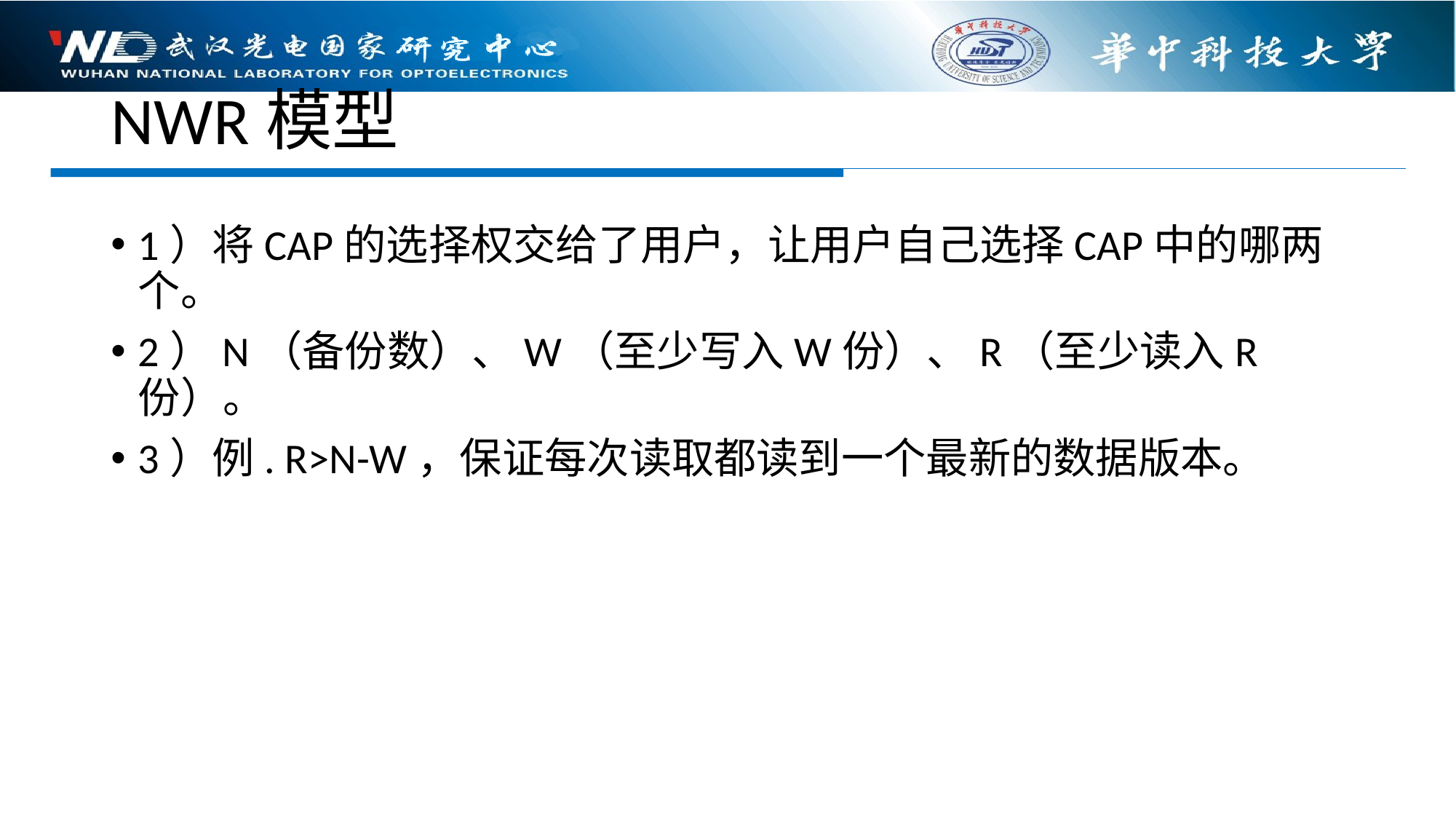

# NWR模型
1）将CAP的选择权交给了用户，让用户自己选择CAP中的哪两个。
2）N（备份数）、W（至少写入W份）、R（至少读入R份）。
3）例. R>N-W，保证每次读取都读到一个最新的数据版本。